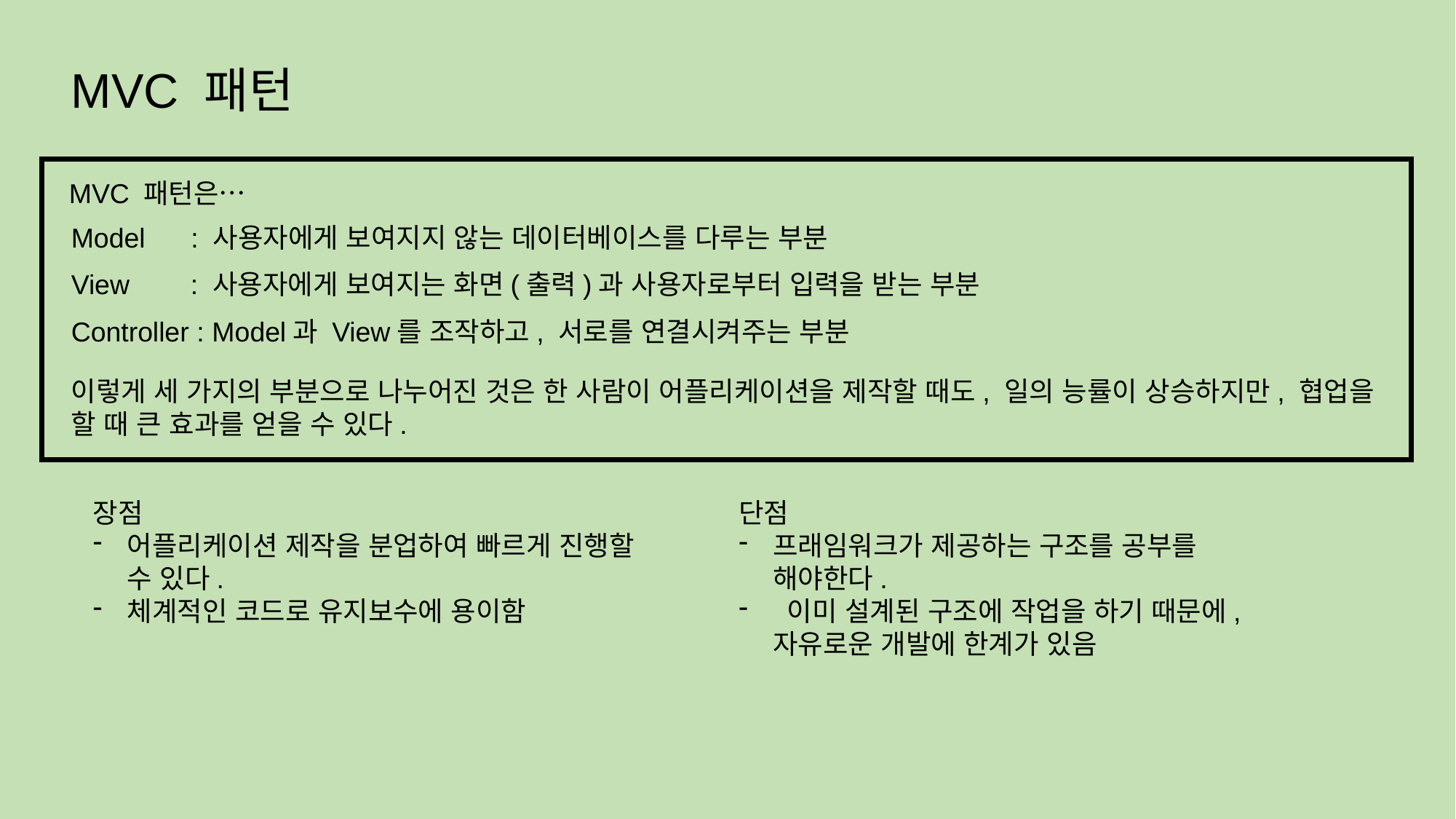

MVC 패턴

MVC 패턴은…
Model      : 사용자에게 보여지지 않는 데이터베이스를 다루는 부분
View        : 사용자에게 보여지는 화면(출력)과 사용자로부터 입력을 받는 부분
Controller : Model과 View를 조작하고, 서로를 연결시켜주는 부분
이렇게 세 가지의 부분으로 나누어진 것은 한 사람이 어플리케이션을 제작할 때도, 일의 능률이 상승하지만, 협업을 할 때 큰 효과를 얻을 수 있다.
장점
어플리케이션 제작을 분업하여 빠르게 진행할 수 있다.
체계적인 코드로 유지보수에 용이함
단점
프래임워크가 제공하는 구조를 공부를 해야한다.
 이미 설계된 구조에 작업을 하기 때문에, 자유로운 개발에 한계가 있음